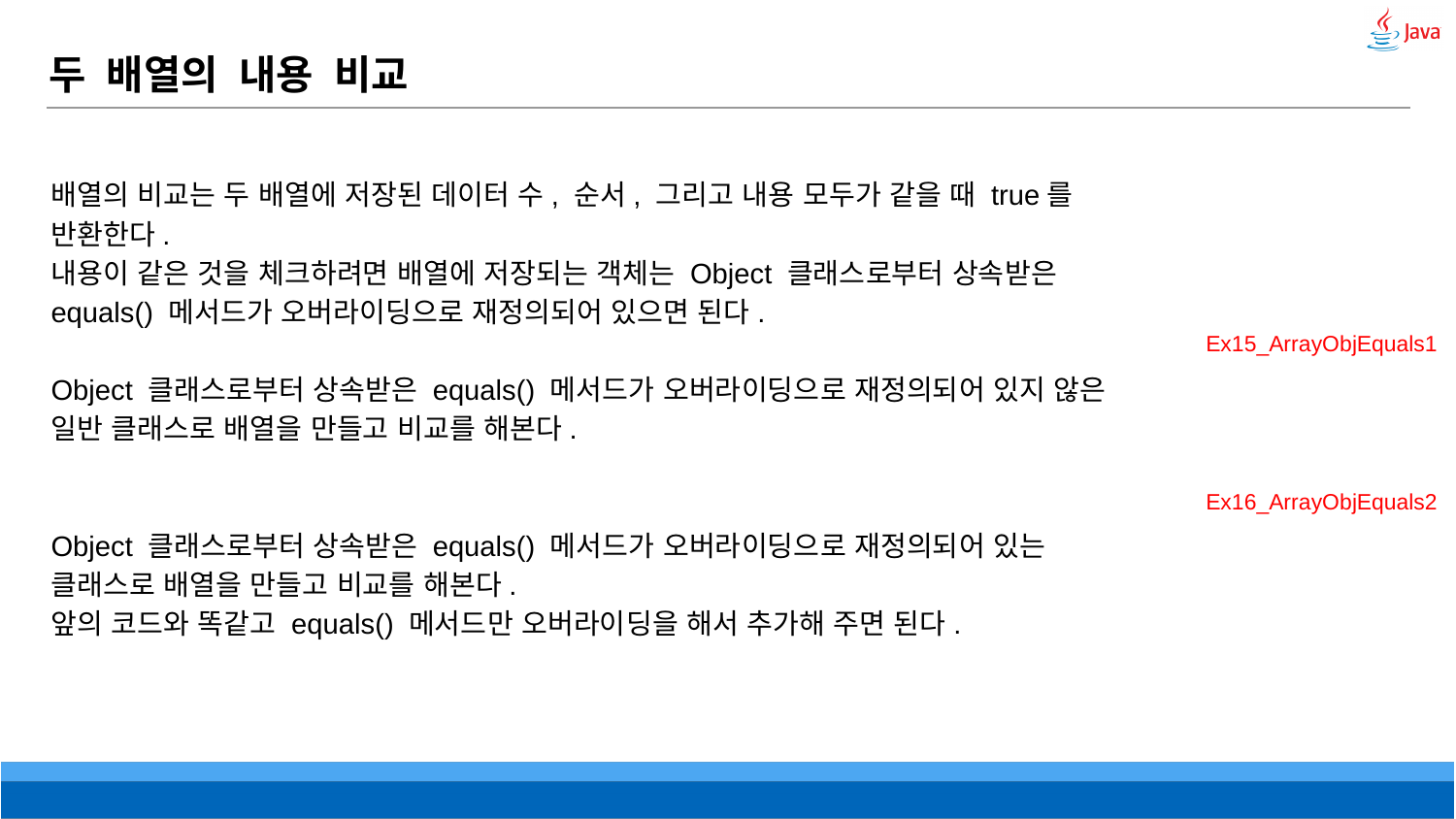

# 두 배열의 내용 비교
배열의 비교는 두 배열에 저장된 데이터 수, 순서, 그리고 내용 모두가 같을 때 true를 반환한다.
내용이 같은 것을 체크하려면 배열에 저장되는 객체는 Object 클래스로부터 상속받은 equals() 메서드가 오버라이딩으로 재정의되어 있으면 된다.

Object 클래스로부터 상속받은 equals() 메서드가 오버라이딩으로 재정의되어 있지 않은 일반 클래스로 배열을 만들고 비교를 해본다.

Object 클래스로부터 상속받은 equals() 메서드가 오버라이딩으로 재정의되어 있는 클래스로 배열을 만들고 비교를 해본다.
앞의 코드와 똑같고 equals() 메서드만 오버라이딩을 해서 추가해 주면 된다.

Ex15_ArrayObjEquals1
Ex16_ArrayObjEquals2